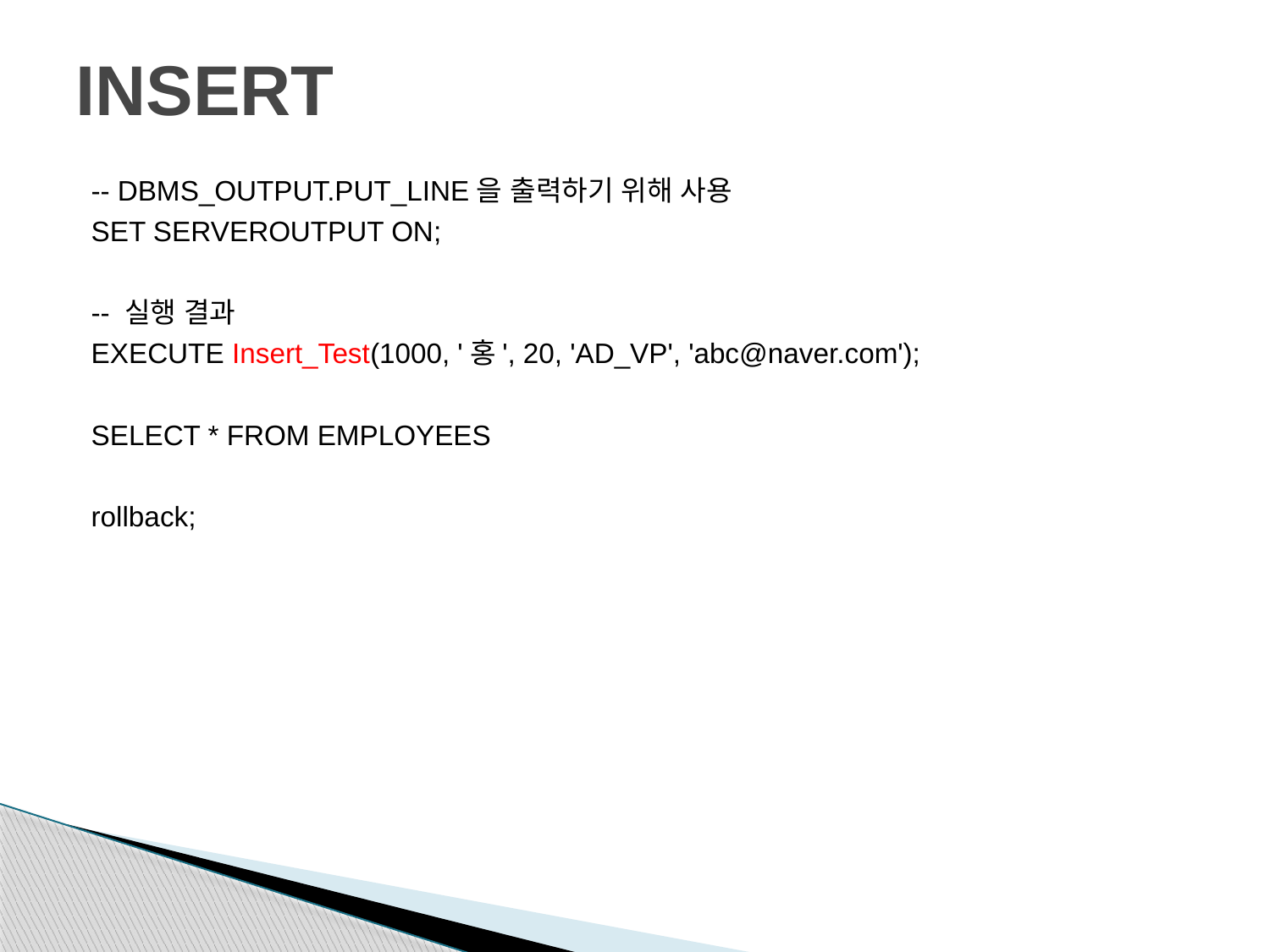

# INSERT
-- DBMS_OUTPUT.PUT_LINE을 출력하기 위해 사용
SET SERVEROUTPUT ON;

-- 실행 결과
EXECUTE Insert_Test(1000, '홍', 20, 'AD_VP', 'abc@naver.com');

SELECT * FROM EMPLOYEES

rollback;